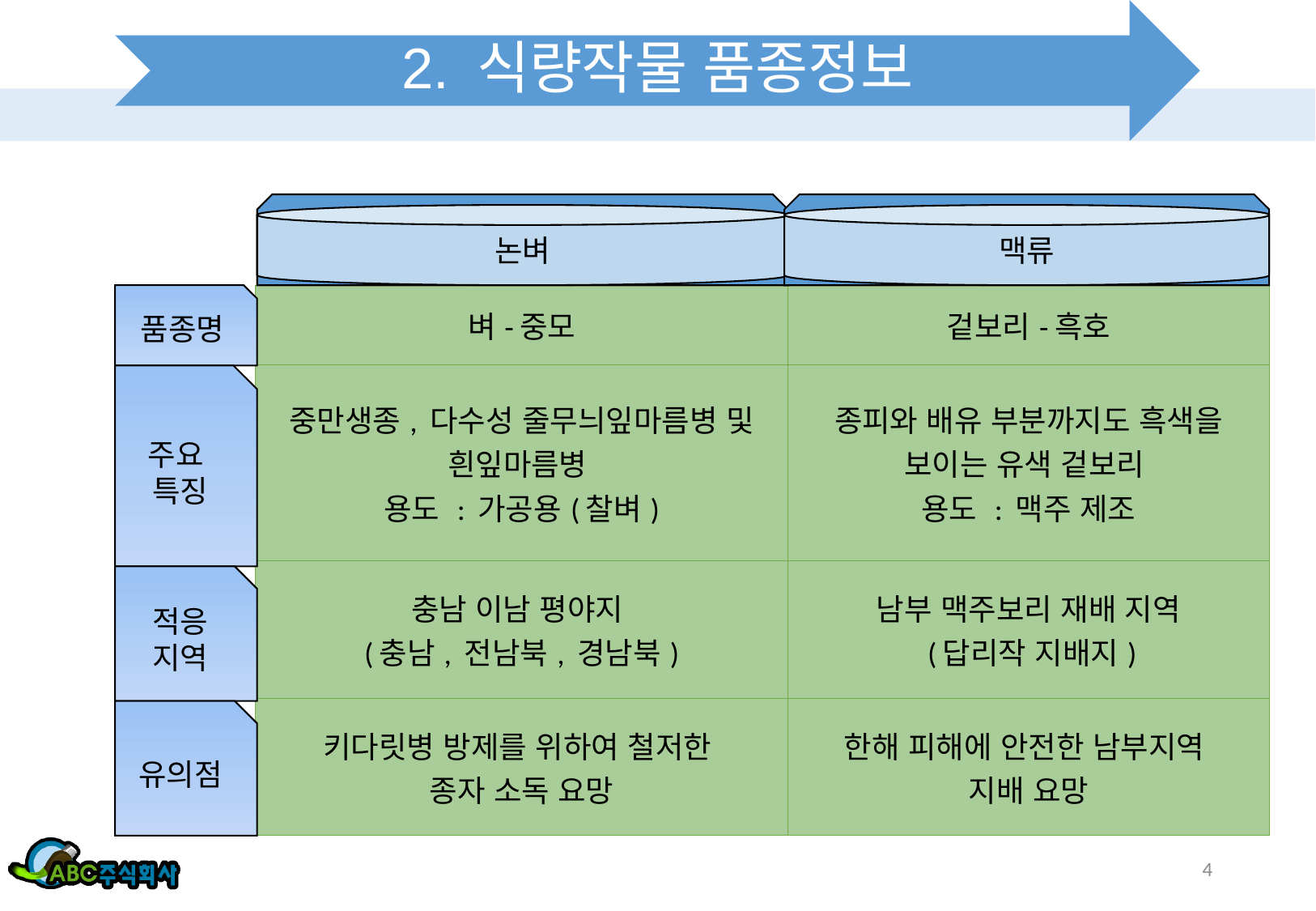

# 2. 식량작물 품종정보

논벼
맥류
| 벼-중모 | 겉보리-흑호 |
| --- | --- |
| 중만생종, 다수성 줄무늬잎마름병 및 흰잎마름병 용도 : 가공용(찰벼) | 종피와 배유 부분까지도 흑색을 보이는 유색 겉보리 용도 : 맥주 제조 |
| 충남 이남 평야지 (충남, 전남북, 경남북) | 남부 맥주보리 재배 지역 (답리작 지배지) |
| 키다릿병 방제를 위하여 철저한 종자 소독 요망 | 한해 피해에 안전한 남부지역 지배 요망 |
품종명
주요
특징
적응
지역
유의점
4